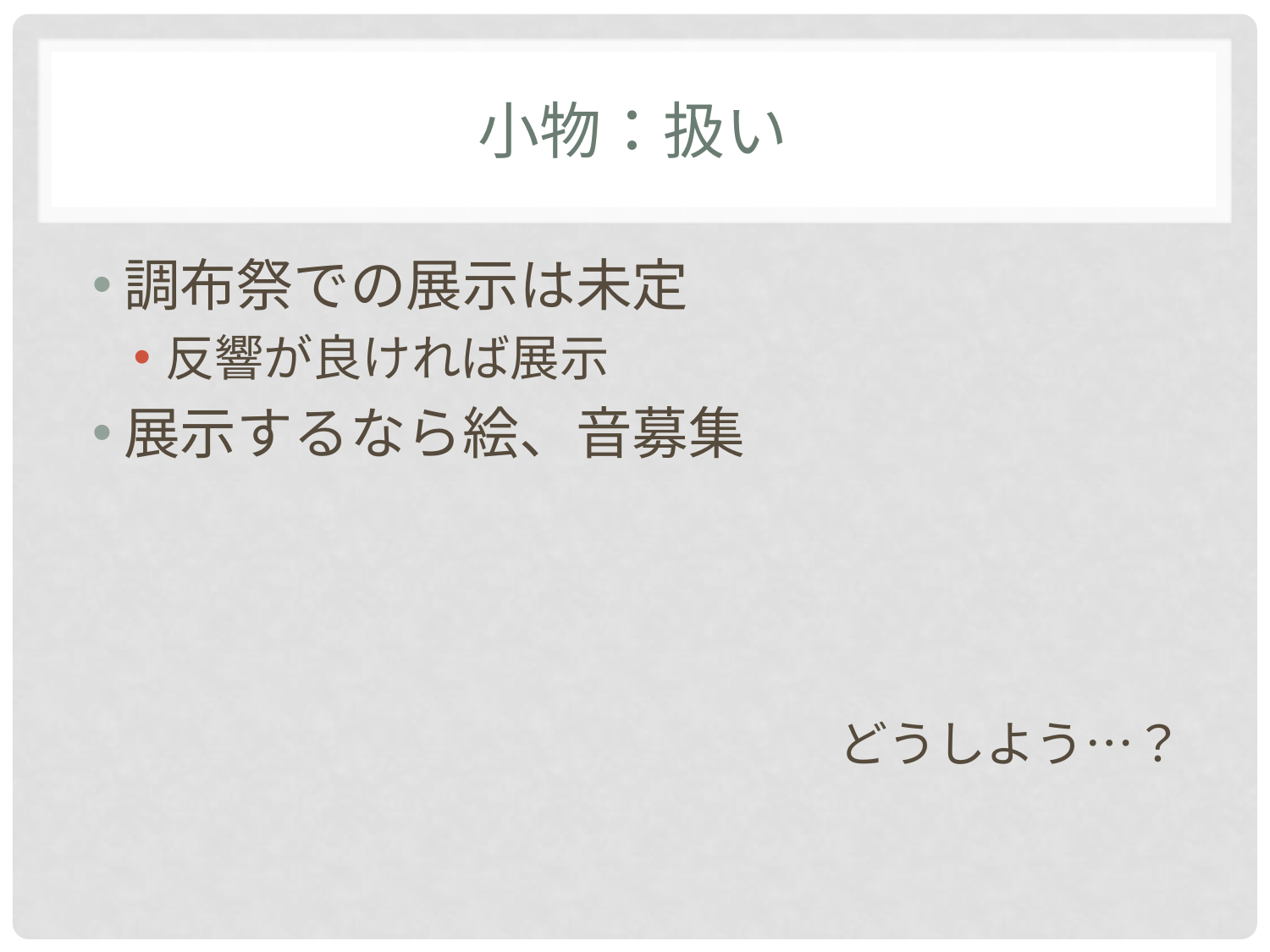

# 小物：扱い
調布祭での展示は未定
反響が良ければ展示
展示するなら絵、音募集

						どうしよう…？